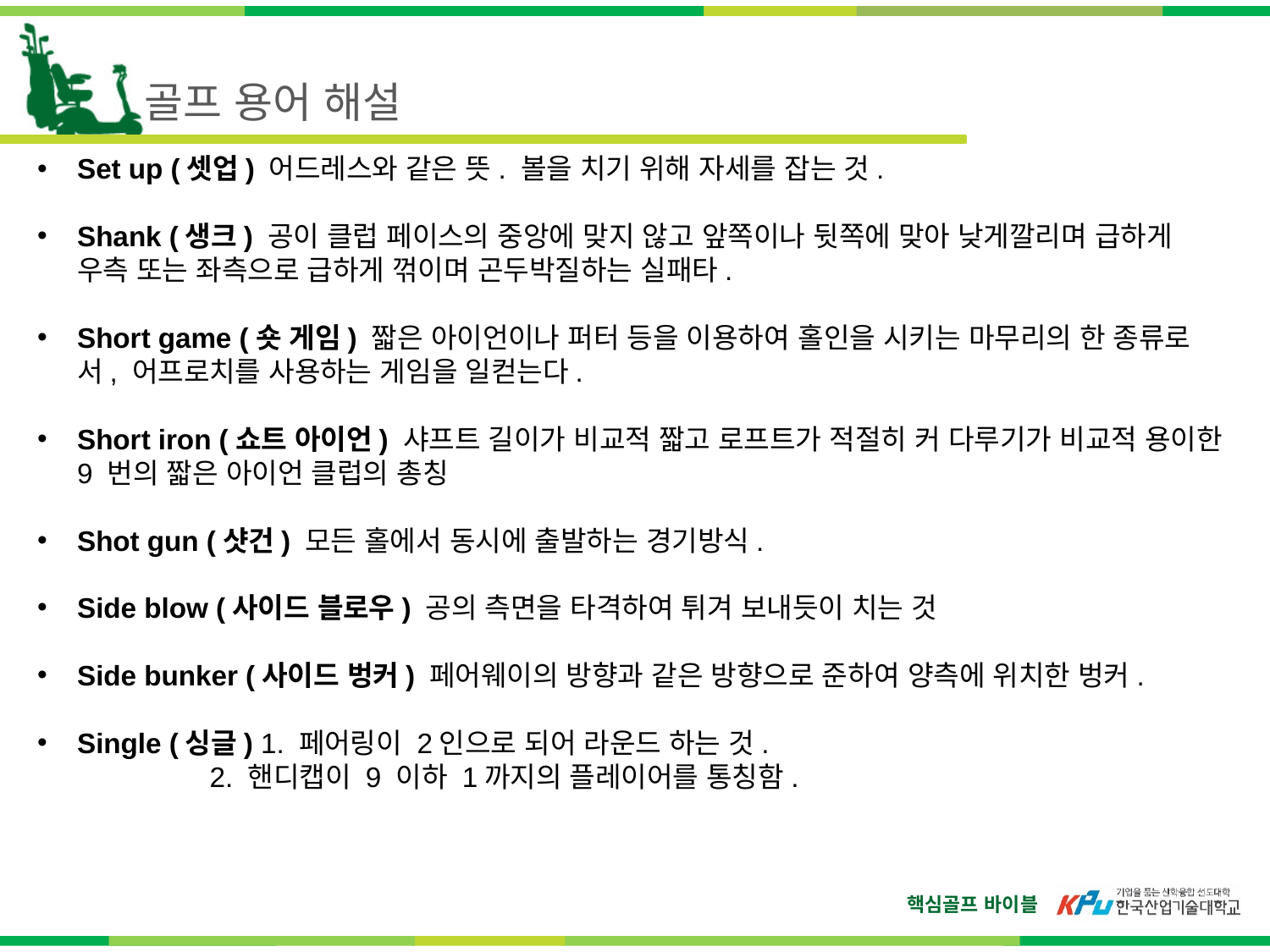

골프 용어 해설

Set up (셋업) 어드레스와 같은 뜻. 볼을 치기 위해 자세를 잡는 것.

Shank (생크) 공이 클럽 페이스의 중앙에 맞지 않고 앞쪽이나 뒷쪽에 맞아 낮게깔리며 급하게 우측 또는 좌측으로 급하게 꺾이며 곤두박질하는 실패타.

Short game (숏 게임) 짧은 아이언이나 퍼터 등을 이용하여 홀인을 시키는 마무리의 한 종류로서, 어프로치를 사용하는 게임을 일컫는다.

Short iron (쇼트 아이언) 샤프트 길이가 비교적 짧고 로프트가 적절히 커 다루기가 비교적 용이한 9 번의 짧은 아이언 클럽의 총칭

Shot gun (샷건) 모든 홀에서 동시에 출발하는 경기방식.

Side blow (사이드 블로우) 공의 측면을 타격하여 튀겨 보내듯이 치는 것

Side bunker (사이드 벙커) 페어웨이의 방향과 같은 방향으로 준하여 양측에 위치한 벙커.

Single (싱글) 1. 페어링이 2인으로 되어 라운드 하는 것.
                      2. 핸디캡이 9 이하 1까지의 플레이어를 통칭함.